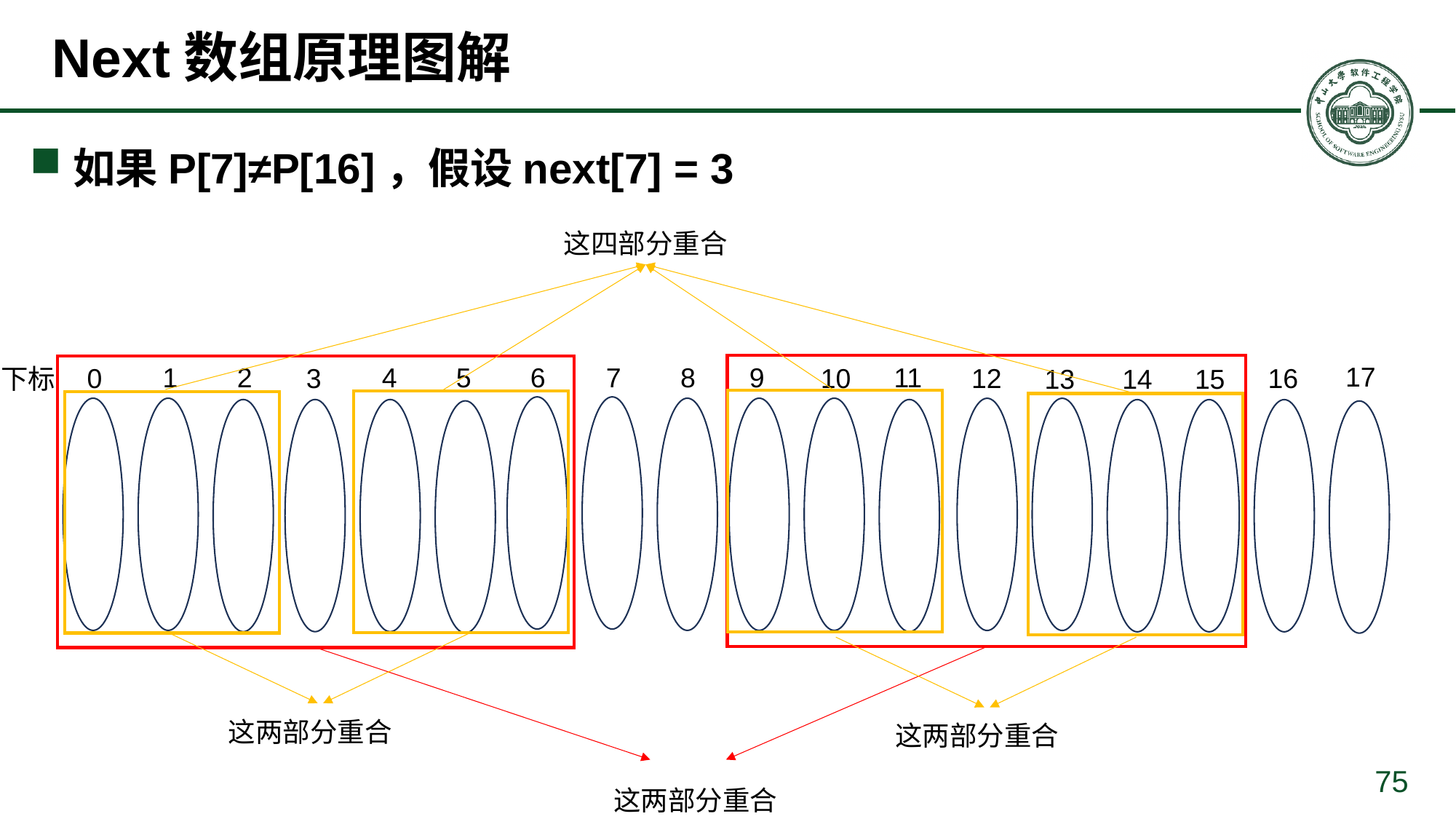

# Next数组原理图解
如果P[7]≠P[16]，假设next[7] = 3
这四部分重合
17
8
11
7

6
9
2
5
1
4
12
16
0
3

10
13
14
15
下标

这两部分重合
这两部分重合
75
这两部分重合